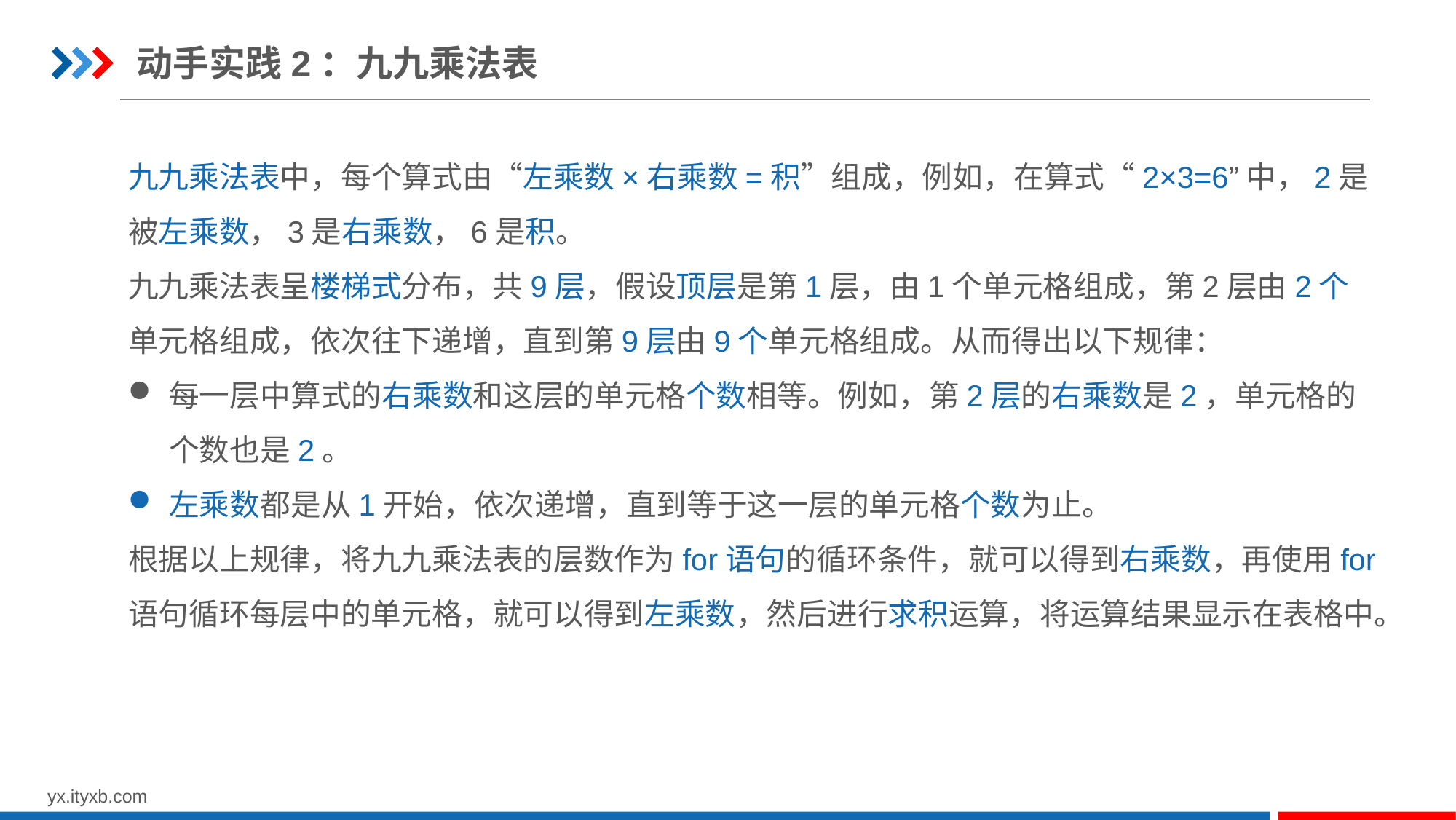

动手实践2：九九乘法表
九九乘法表中，每个算式由“左乘数×右乘数=积”组成，例如，在算式“2×3=6”中，2是被左乘数，3是右乘数，6是积。
九九乘法表呈楼梯式分布，共9层，假设顶层是第1层，由1个单元格组成，第2层由2个单元格组成，依次往下递增，直到第9层由9个单元格组成。从而得出以下规律：
每一层中算式的右乘数和这层的单元格个数相等。例如，第2层的右乘数是2，单元格的个数也是2。
左乘数都是从1开始，依次递增，直到等于这一层的单元格个数为止。
根据以上规律，将九九乘法表的层数作为for语句的循环条件，就可以得到右乘数，再使用for语句循环每层中的单元格，就可以得到左乘数，然后进行求积运算，将运算结果显示在表格中。